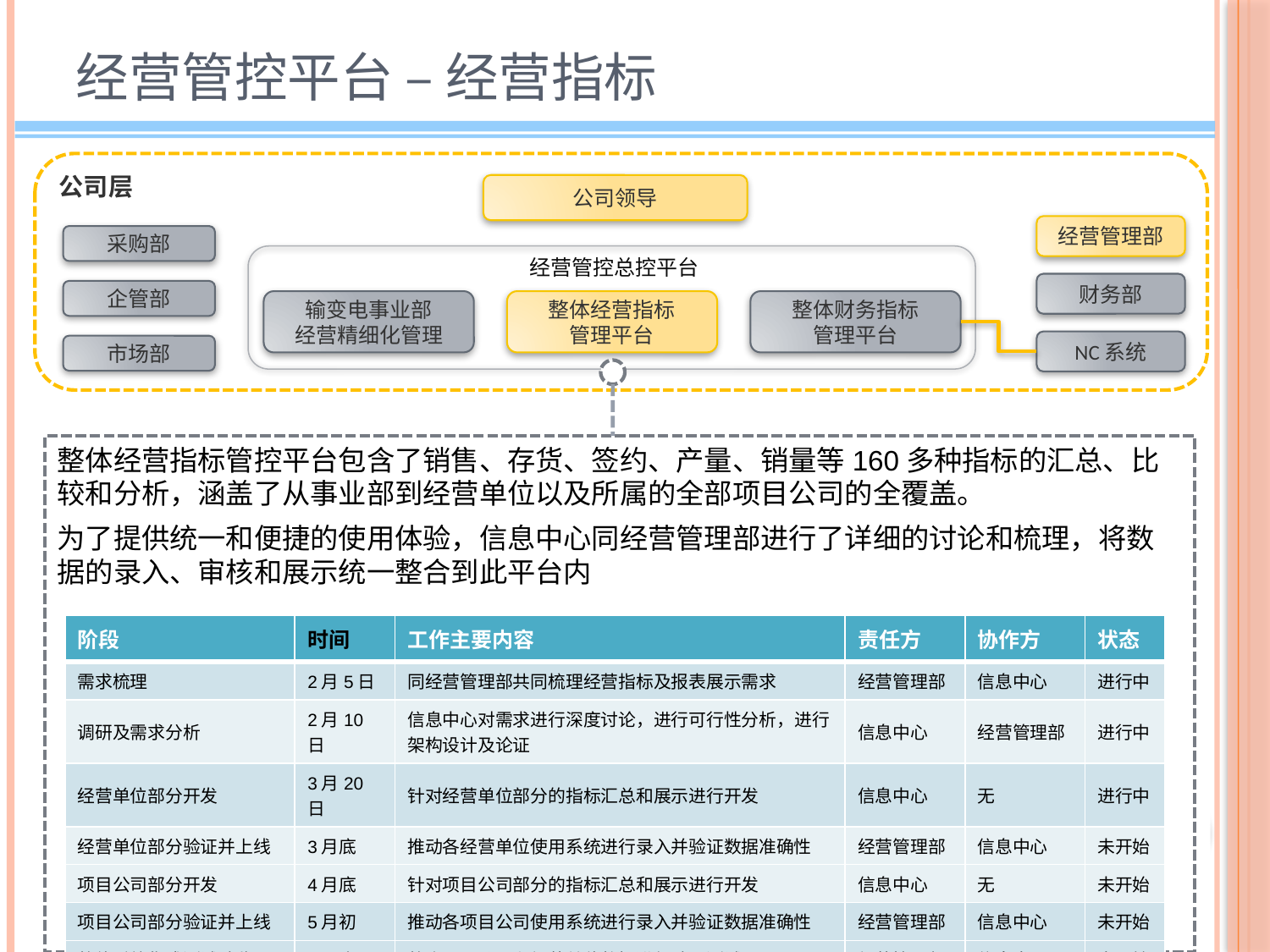

# 经营管控平台 – 经营指标

整体经营指标管控平台包含了销售、存货、签约、产量、销量等160多种指标的汇总、比较和分析，涵盖了从事业部到经营单位以及所属的全部项目公司的全覆盖。
为了提供统一和便捷的使用体验，信息中心同经营管理部进行了详细的讨论和梳理，将数据的录入、审核和展示统一整合到此平台内
| 阶段 | 时间 | 工作主要内容 | 责任方 | 协作方 | 状态 |
| --- | --- | --- | --- | --- | --- |
| 需求梳理 | 2月5日 | 同经营管理部共同梳理经营指标及报表展示需求 | 经营管理部 | 信息中心 | 进行中 |
| 调研及需求分析 | 2月10日 | 信息中心对需求进行深度讨论，进行可行性分析，进行架构设计及论证 | 信息中心 | 经营管理部 | 进行中 |
| 经营单位部分开发 | 3月20日 | 针对经营单位部分的指标汇总和展示进行开发 | 信息中心 | 无 | 进行中 |
| 经营单位部分验证并上线 | 3月底 | 推动各经营单位使用系统进行录入并验证数据准确性 | 经营管理部 | 信息中心 | 未开始 |
| 项目公司部分开发 | 4月底 | 针对项目公司部分的指标汇总和展示进行开发 | 信息中心 | 无 | 未开始 |
| 项目公司部分验证并上线 | 5月初 | 推动各项目公司使用系统进行录入并验证数据准确性 | 经营管理部 | 信息中心 | 未开始 |
| 整体系统集成测试验收 | 5月底 | 整合项目公司和经营单位数据进行验证测试 | 经营管理部 | 信息中心 | 未开始 |